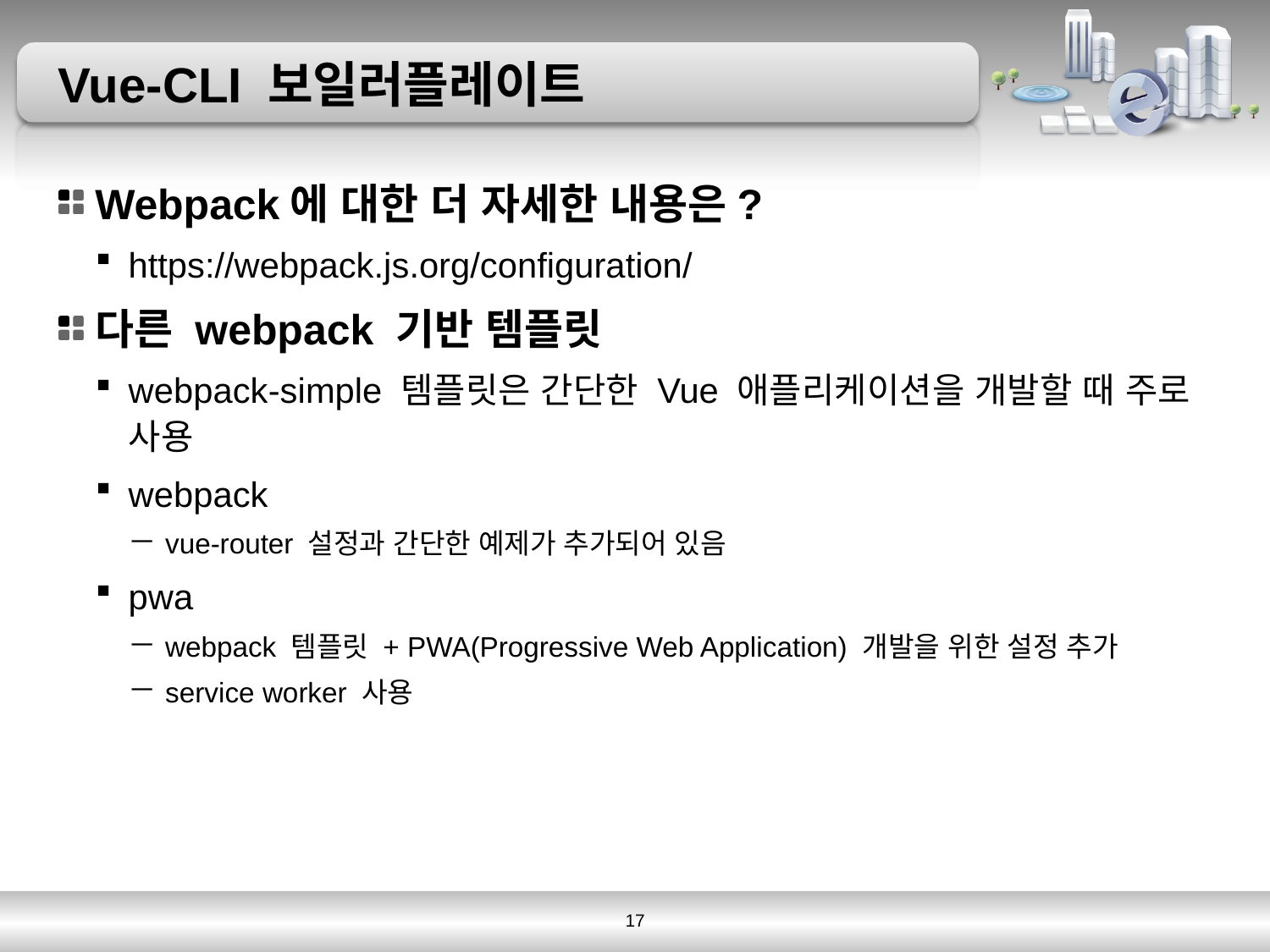

# Vue-CLI 보일러플레이트
Webpack에 대한 더 자세한 내용은?
https://webpack.js.org/configuration/
다른 webpack 기반 템플릿
webpack-simple 템플릿은 간단한 Vue 애플리케이션을 개발할 때 주로 사용
webpack
vue-router 설정과 간단한 예제가 추가되어 있음
pwa
webpack 템플릿 + PWA(Progressive Web Application) 개발을 위한 설정 추가
service worker 사용